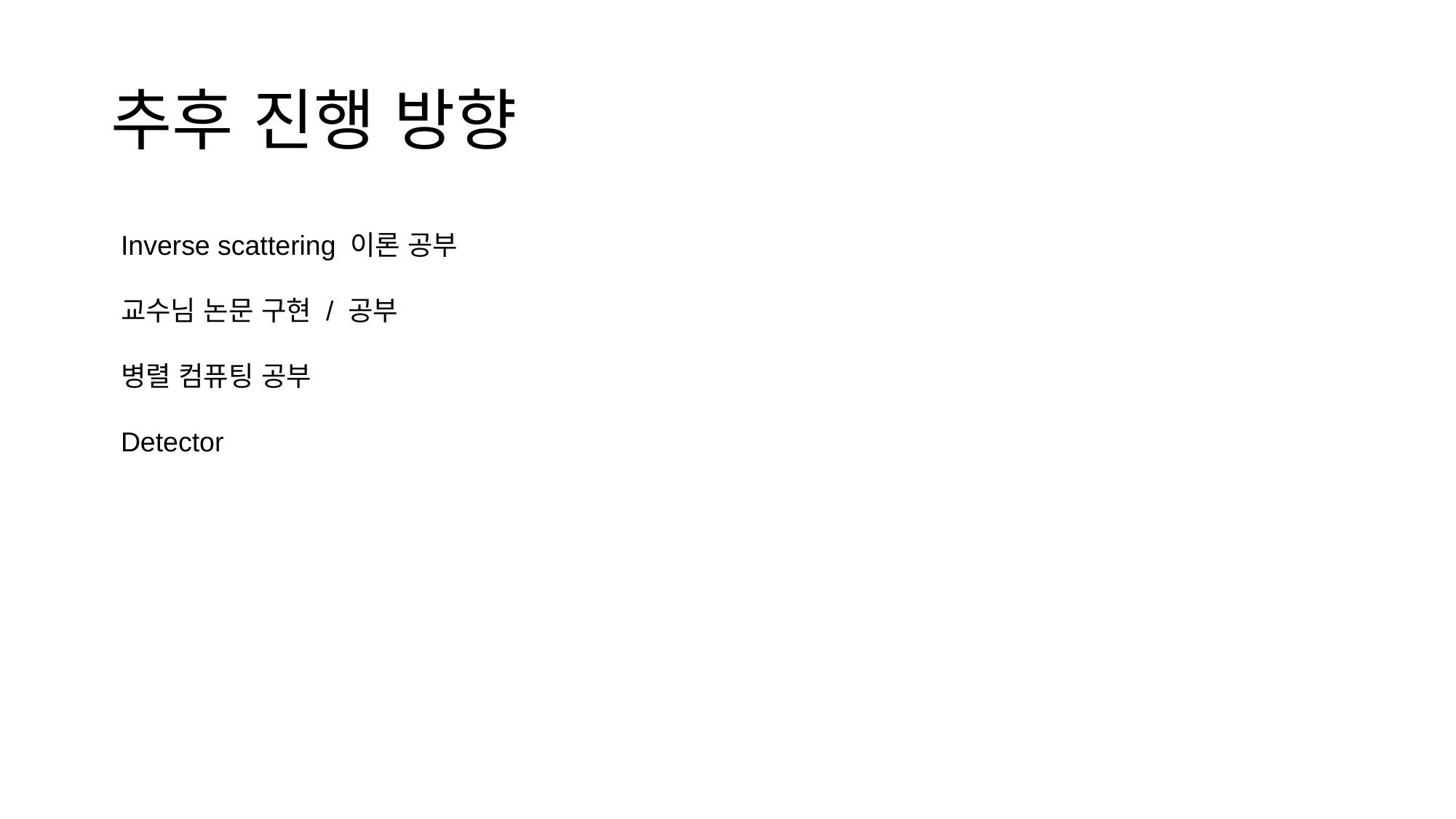

# 추후 진행 방향
Inverse scattering 이론 공부

교수님 논문 구현 / 공부
병렬 컴퓨팅 공부

Detector